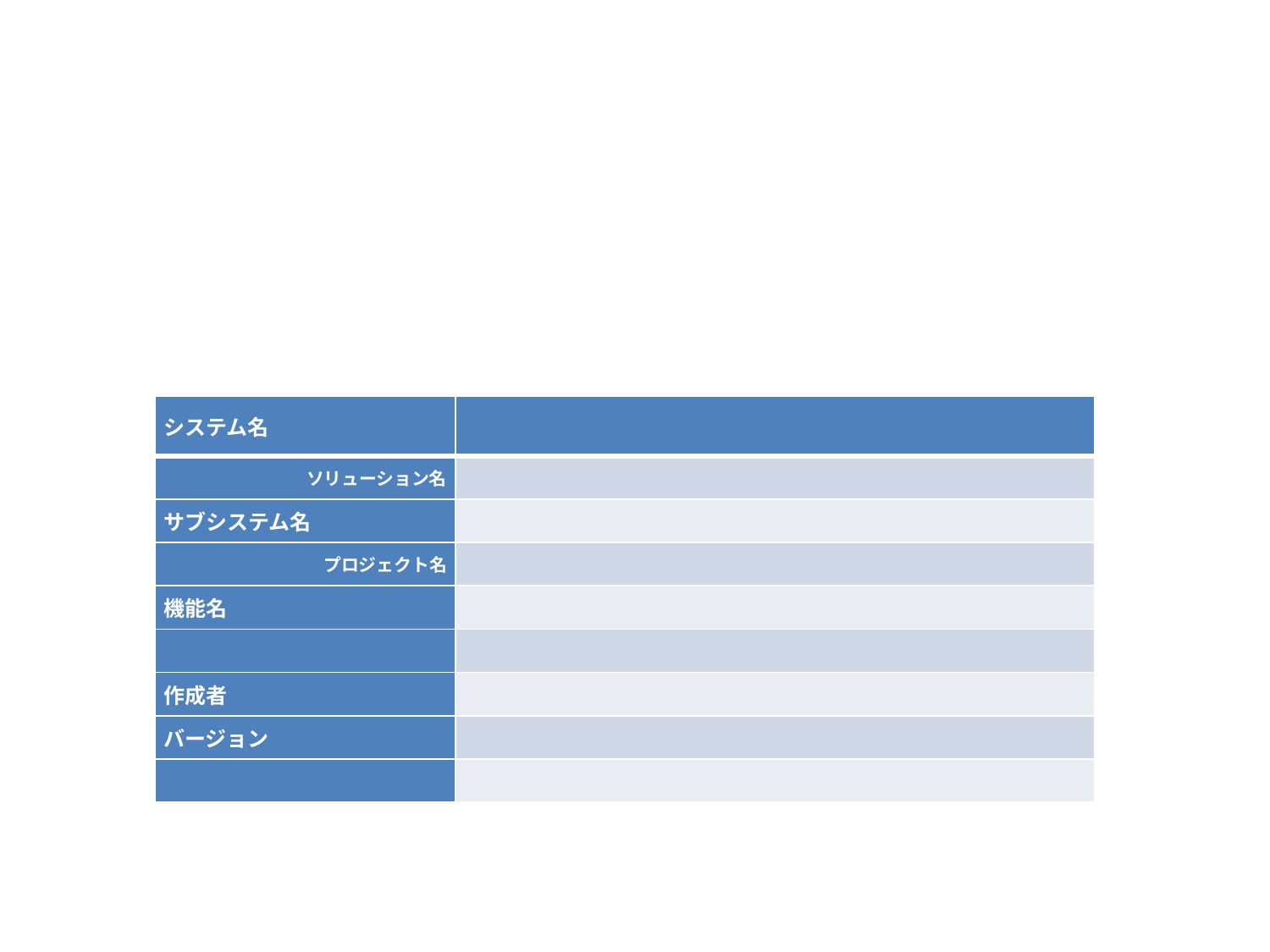

#

| システム名 |  |
| --- | --- |
| ソリューション名 |  |
| サブシステム名 |  |
| プロジェクト名 |  |
| 機能名 |  |
|  |  |
| 作成者 |  |
| バージョン |  |
|  |  |